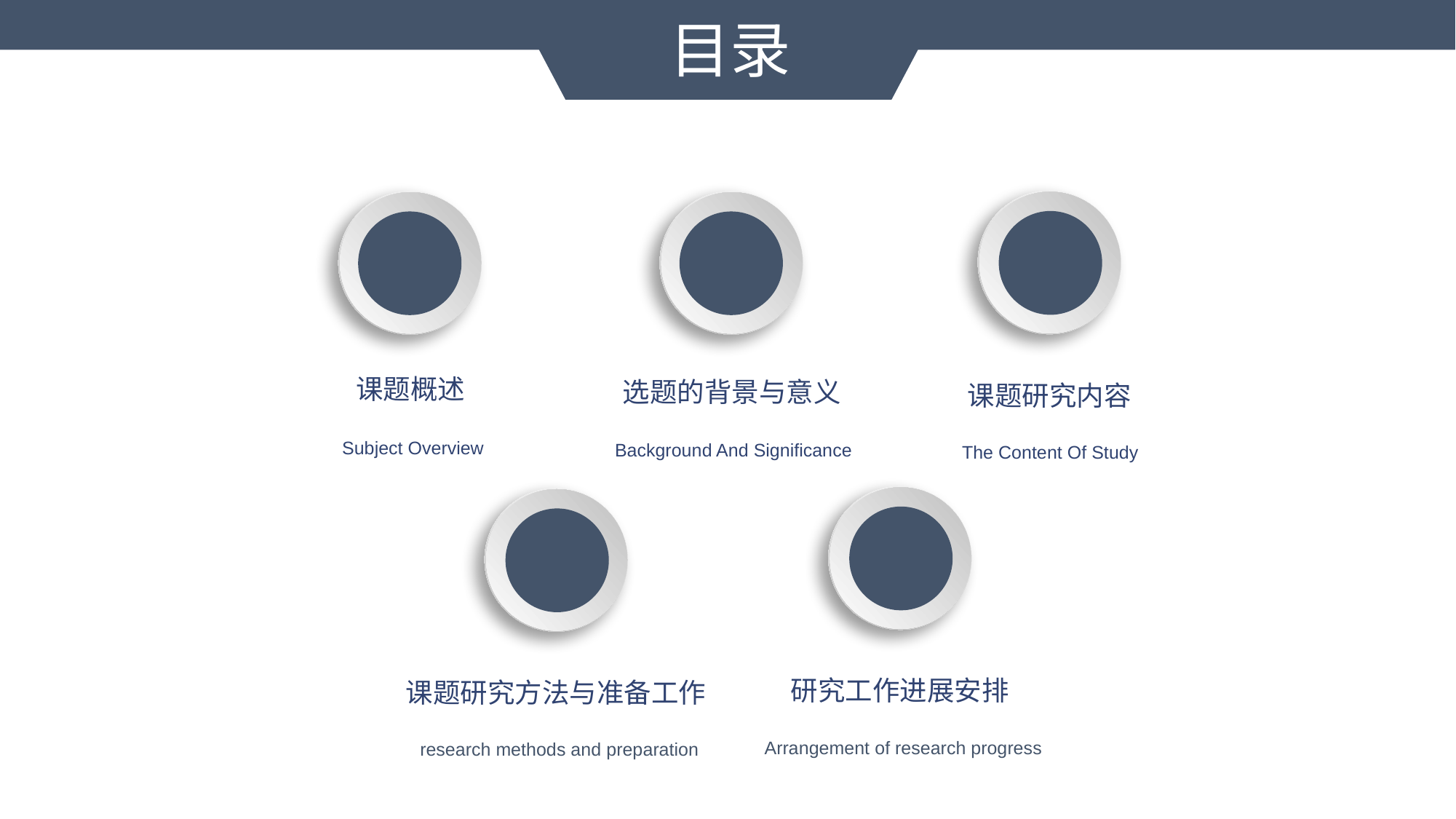

目录

课题概述
选题的背景与意义
课题研究内容
 Subject Overview
 Background And Significance
The Content Of Study

研究工作进展安排
课题研究方法与准备工作
 Arrangement of research progress
 research methods and preparation